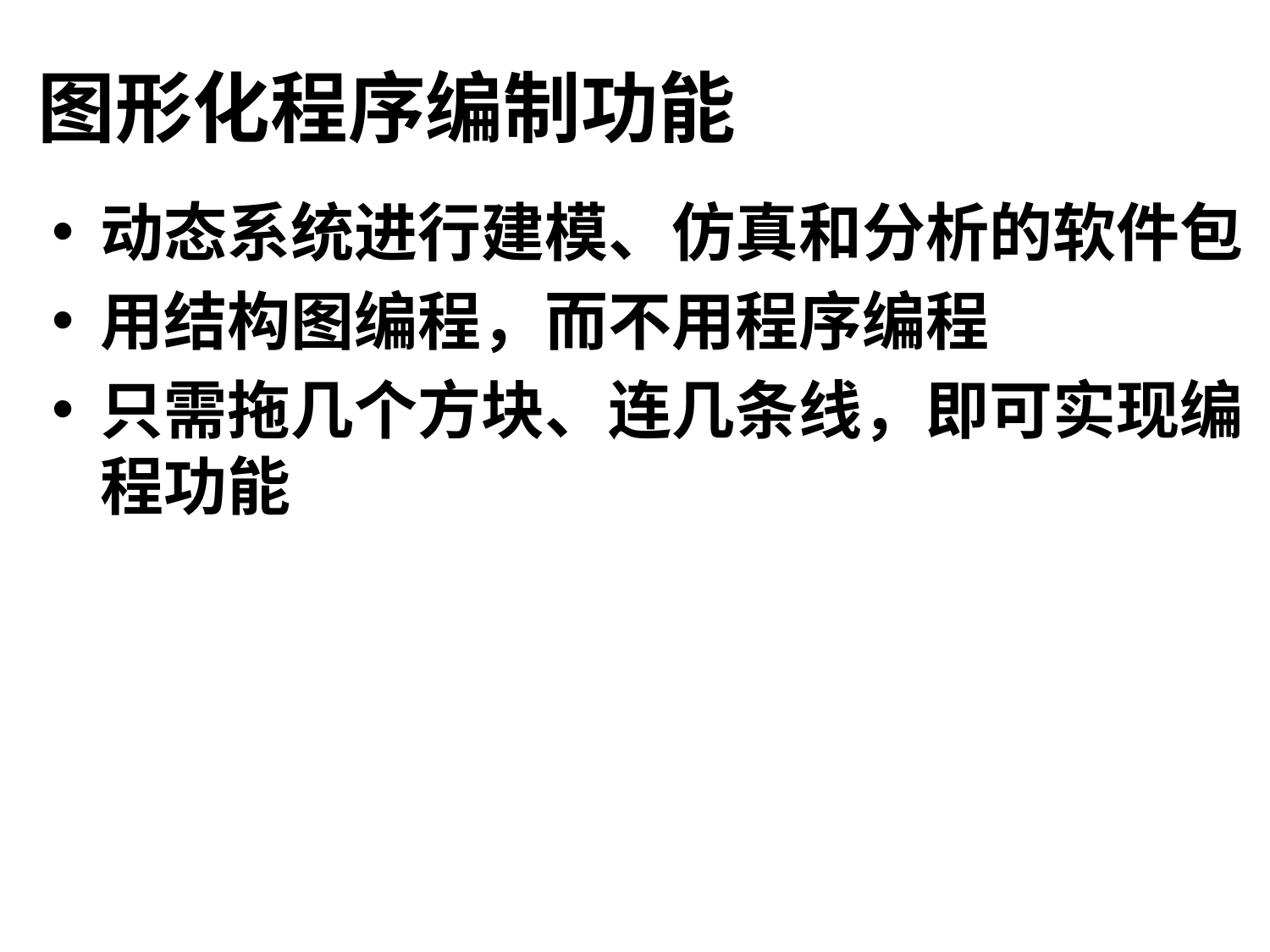

# 图形化程序编制功能
动态系统进行建模、仿真和分析的软件包
用结构图编程，而不用程序编程
只需拖几个方块、连几条线，即可实现编程功能